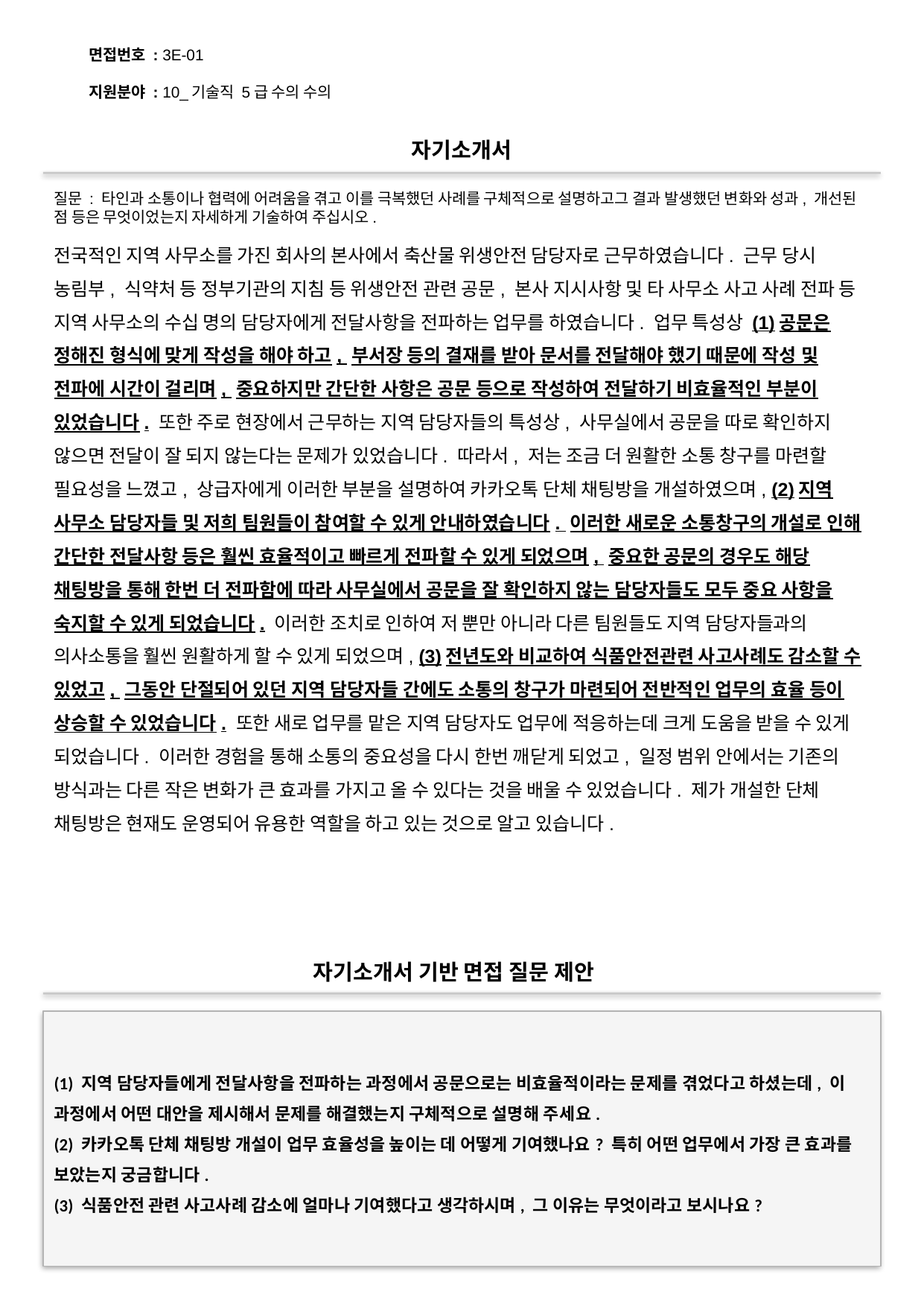

면접번호 : 3E-01

지원분야 : 10_기술직 5급 수의 수의
#

자기소개서

질문 : 타인과 소통이나 협력에 어려움을 겪고 이를 극복했던 사례를 구체적으로 설명하고그 결과 발생했던 변화와 성과, 개선된 점 등은 무엇이었는지 자세하게 기술하여 주십시오.

전국적인 지역 사무소를 가진 회사의 본사에서 축산물 위생안전 담당자로 근무하였습니다. 근무 당시 농림부, 식약처 등 정부기관의 지침 등 위생안전 관련 공문, 본사 지시사항 및 타 사무소 사고 사례 전파 등 지역 사무소의 수십 명의 담당자에게 전달사항을 전파하는 업무를 하였습니다. 업무 특성상 (1)공문은 정해진 형식에 맞게 작성을 해야 하고, 부서장 등의 결재를 받아 문서를 전달해야 했기 때문에 작성 및 전파에 시간이 걸리며, 중요하지만 간단한 사항은 공문 등으로 작성하여 전달하기 비효율적인 부분이 있었습니다. 또한 주로 현장에서 근무하는 지역 담당자들의 특성상, 사무실에서 공문을 따로 확인하지 않으면 전달이 잘 되지 않는다는 문제가 있었습니다. 따라서, 저는 조금 더 원활한 소통 창구를 마련할 필요성을 느꼈고, 상급자에게 이러한 부분을 설명하여 카카오톡 단체 채팅방을 개설하였으며, (2)지역 사무소 담당자들 및 저희 팀원들이 참여할 수 있게 안내하였습니다. 이러한 새로운 소통창구의 개설로 인해 간단한 전달사항 등은 훨씬 효율적이고 빠르게 전파할 수 있게 되었으며, 중요한 공문의 경우도 해당 채팅방을 통해 한번 더 전파함에 따라 사무실에서 공문을 잘 확인하지 않는 담당자들도 모두 중요 사항을 숙지할 수 있게 되었습니다. 이러한 조치로 인하여 저 뿐만 아니라 다른 팀원들도 지역 담당자들과의 의사소통을 훨씬 원활하게 할 수 있게 되었으며, (3)전년도와 비교하여 식품안전관련 사고사례도 감소할 수 있었고, 그동안 단절되어 있던 지역 담당자들 간에도 소통의 창구가 마련되어 전반적인 업무의 효율 등이 상승할 수 있었습니다. 또한 새로 업무를 맡은 지역 담당자도 업무에 적응하는데 크게 도움을 받을 수 있게 되었습니다. 이러한 경험을 통해 소통의 중요성을 다시 한번 깨닫게 되었고, 일정 범위 안에서는 기존의 방식과는 다른 작은 변화가 큰 효과를 가지고 올 수 있다는 것을 배울 수 있었습니다. 제가 개설한 단체 채팅방은 현재도 운영되어 유용한 역할을 하고 있는 것으로 알고 있습니다.

자기소개서 기반 면접 질문 제안

(1) 지역 담당자들에게 전달사항을 전파하는 과정에서 공문으로는 비효율적이라는 문제를 겪었다고 하셨는데, 이 과정에서 어떤 대안을 제시해서 문제를 해결했는지 구체적으로 설명해 주세요.
(2) 카카오톡 단체 채팅방 개설이 업무 효율성을 높이는 데 어떻게 기여했나요? 특히 어떤 업무에서 가장 큰 효과를 보았는지 궁금합니다.
(3) 식품안전 관련 사고사례 감소에 얼마나 기여했다고 생각하시며, 그 이유는 무엇이라고 보시나요?